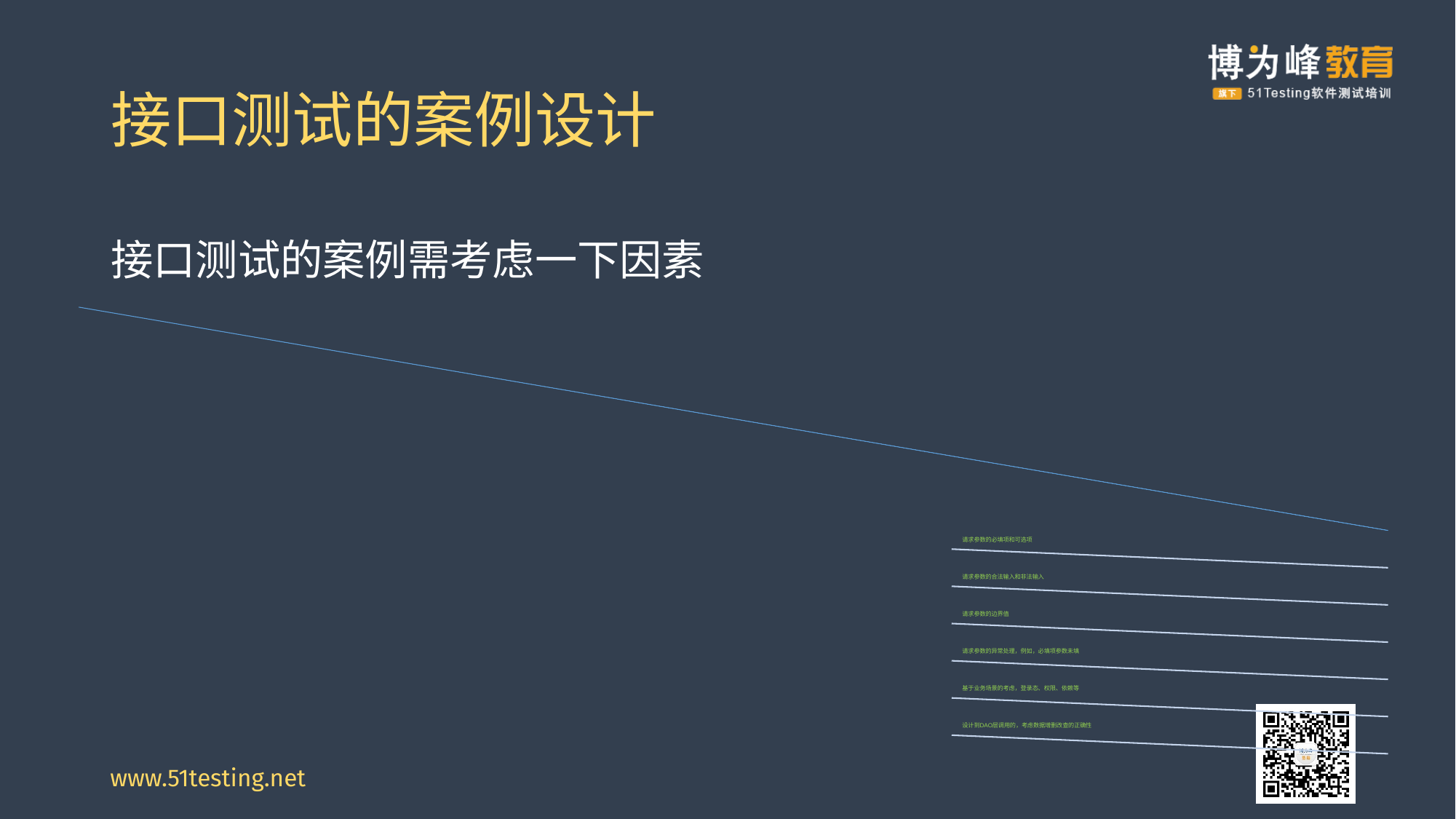

# 接口测试的案例设计
接口测试的案例需考虑一下因素

请求参数的必填项和可选项
请求参数的合法输入和非法输入
基于业务场景的考虑，登录态、权限、依赖等
请求参数的边界值
请求参数的异常处理，例如，必填项参数未填
设计到DAO层调用的，考虑数据增删改查的正确性